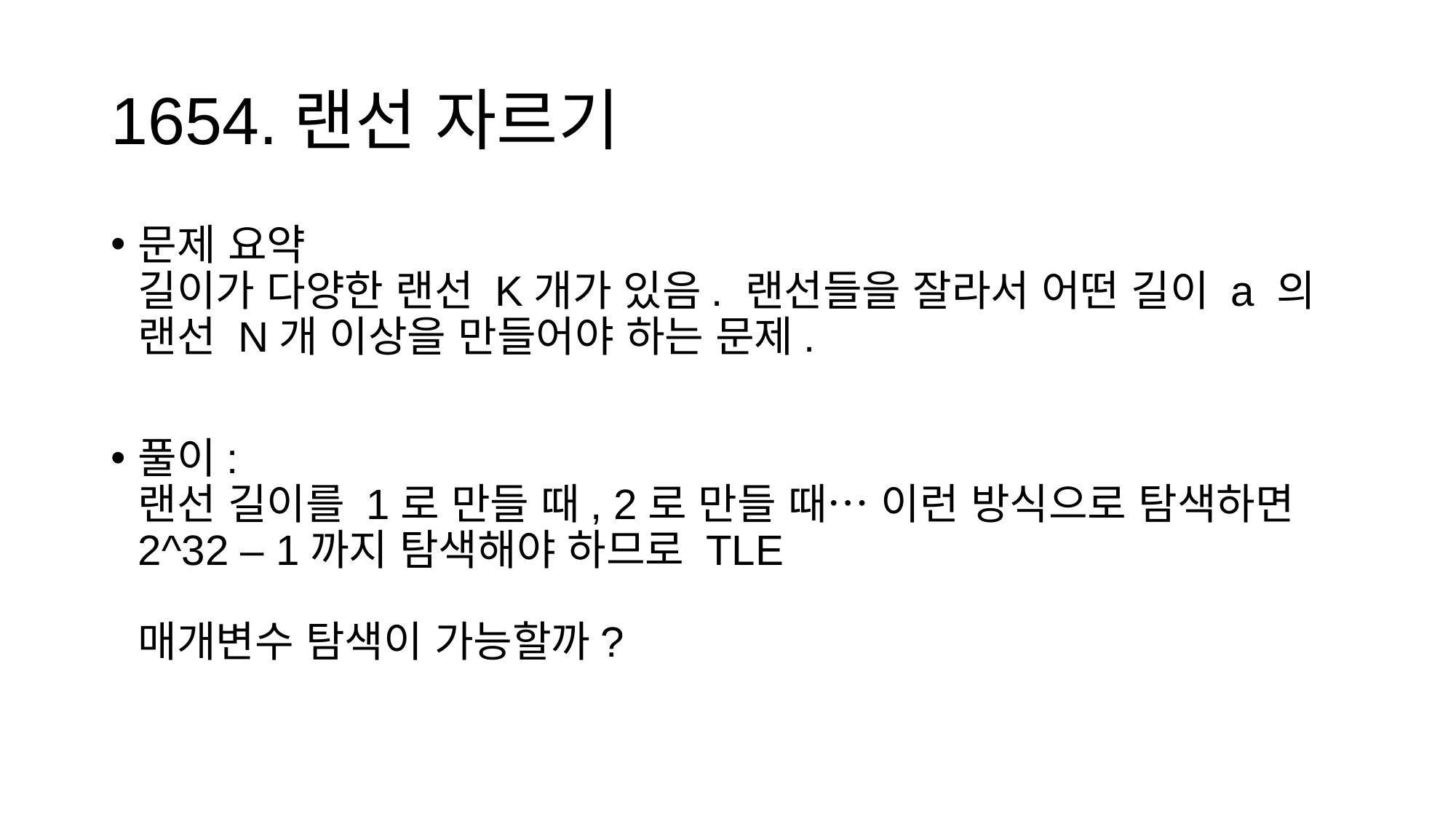

# 1654.랜선 자르기
문제 요약
길이가 다양한 랜선 K개가 있음. 랜선들을 잘라서 어떤 길이 a 의 랜선 N개 이상을 만들어야 하는 문제.

풀이:
랜선 길이를 1로 만들 때, 2로 만들 때… 이런 방식으로 탐색하면 2^32 – 1까지 탐색해야 하므로 TLE
매개변수 탐색이 가능할까?